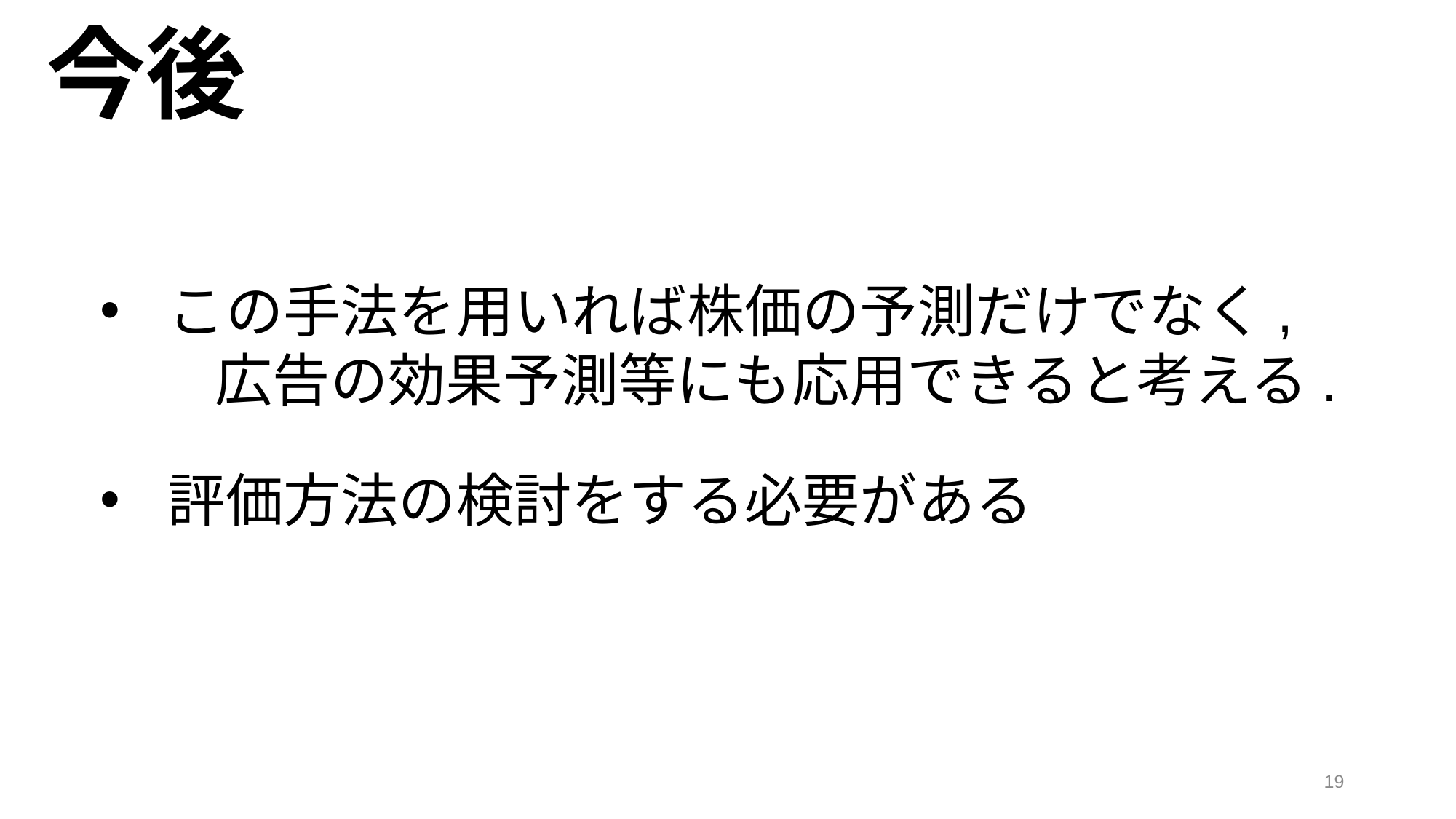

今後
この手法を用いれば株価の予測だけでなく,
　　広告の効果予測等にも応用できると考える.

評価方法の検討をする必要がある

19